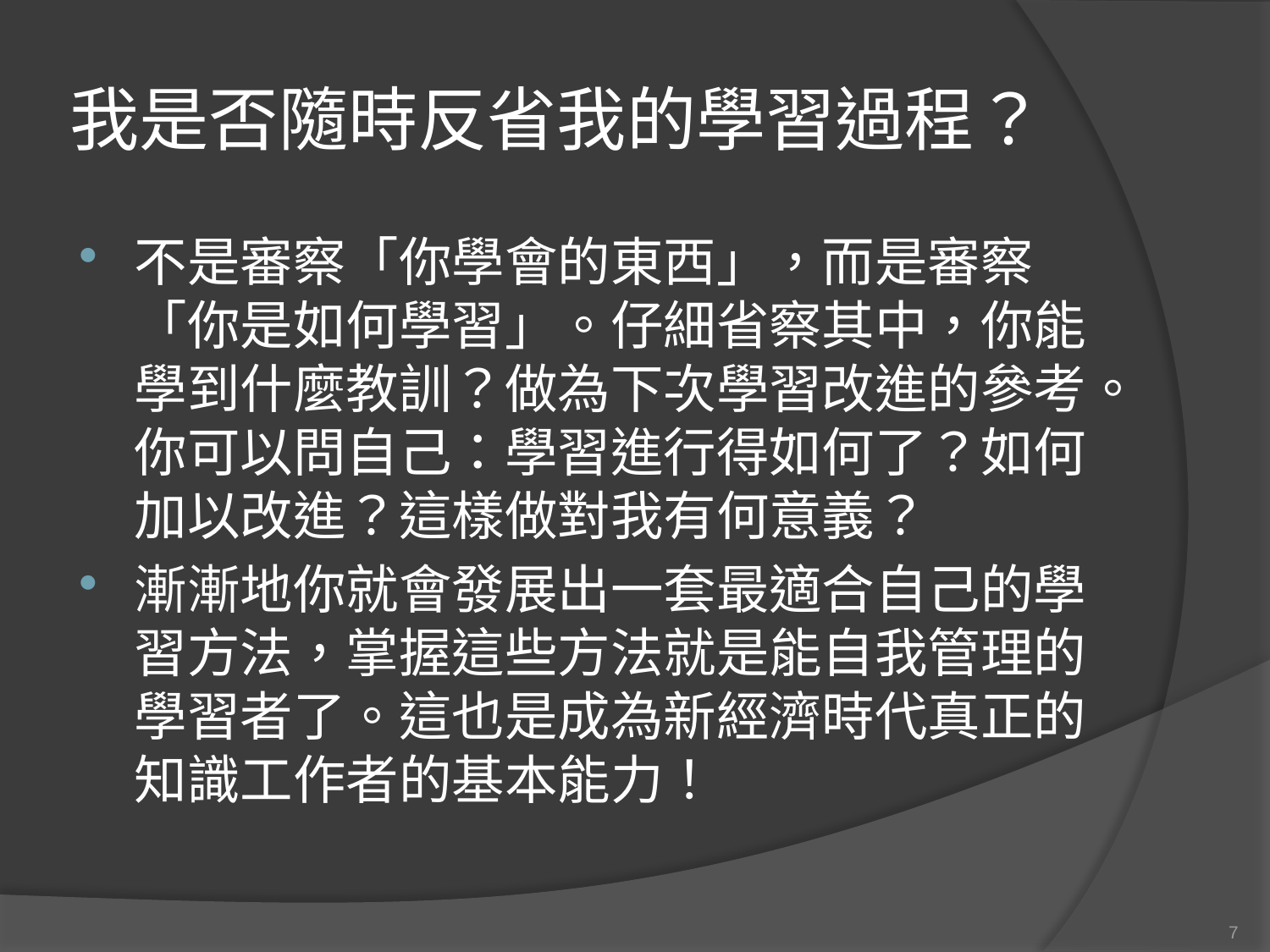

# 我是否隨時反省我的學習過程？
不是審察「你學會的東西」，而是審察「你是如何學習」。仔細省察其中，你能學到什麼教訓？做為下次學習改進的參考。你可以問自己：學習進行得如何了？如何加以改進？這樣做對我有何意義？
漸漸地你就會發展出一套最適合自己的學習方法，掌握這些方法就是能自我管理的學習者了。這也是成為新經濟時代真正的知識工作者的基本能力！
7